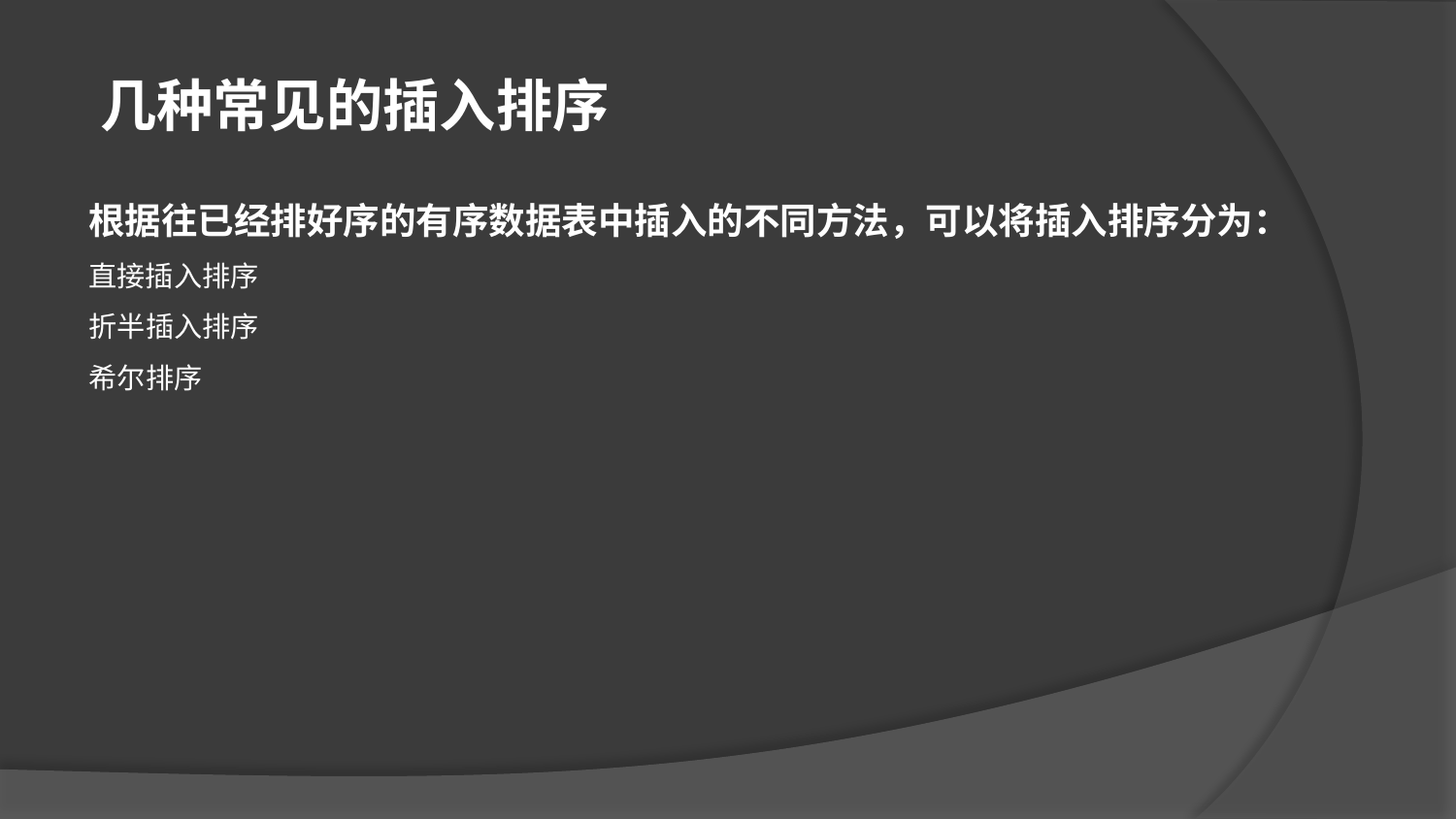

几种常见的插入排序
根据往已经排好序的有序数据表中插入的不同方法，可以将插入排序分为：
直接插入排序
折半插入排序
希尔排序